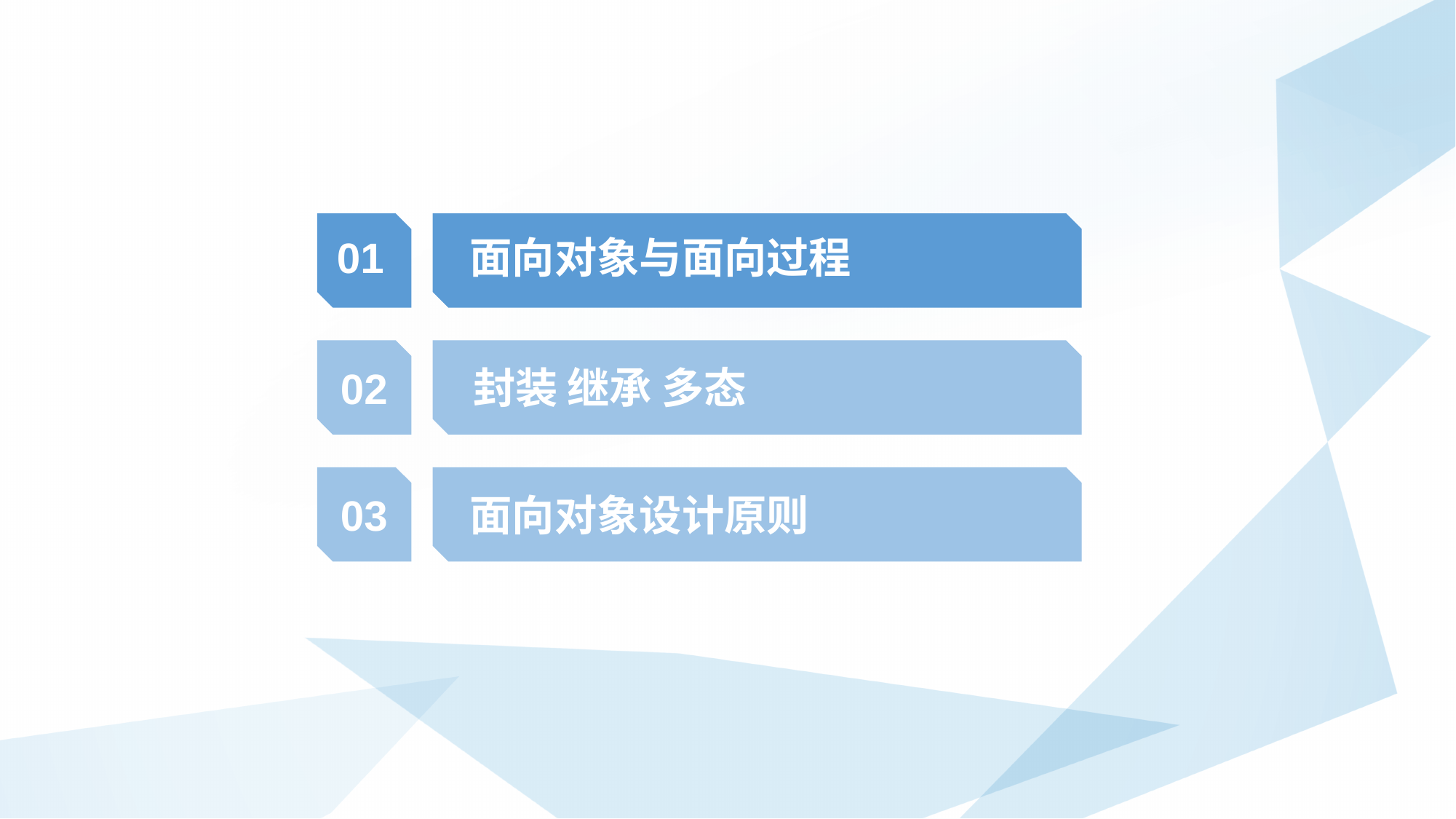

01
面向对象与面向过程

封装 继承 多态
02

03
面向对象设计原则